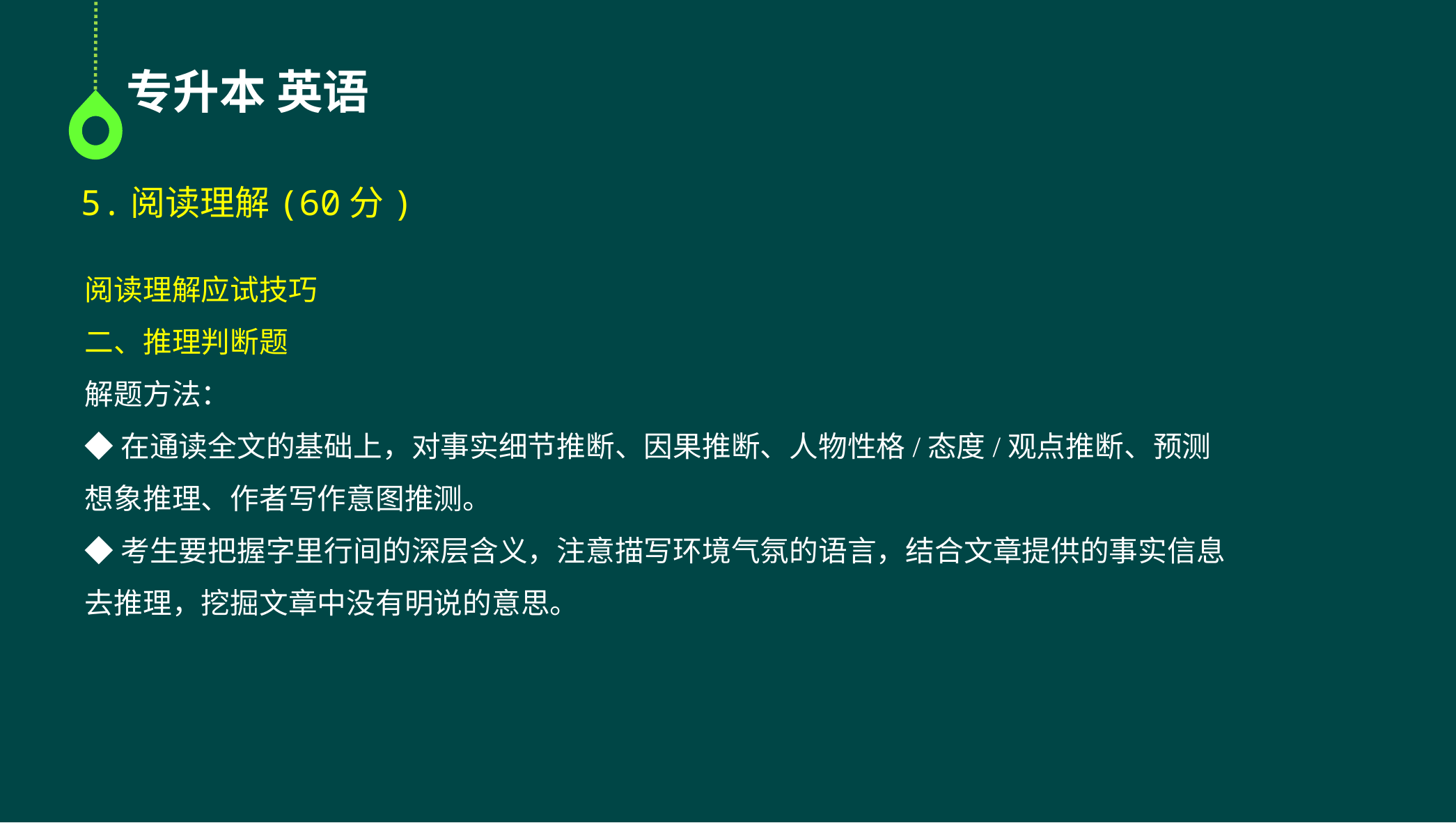

专升本 英语
5.阅读理解(60分)
阅读理解应试技巧
二、推理判断题
解题方法：
◆在通读全文的基础上，对事实细节推断、因果推断、人物性格/态度/观点推断、预测想象推理、作者写作意图推测。
◆考生要把握字里行间的深层含义，注意描写环境气氛的语言，结合文章提供的事实信息去推理，挖掘文章中没有明说的意思。